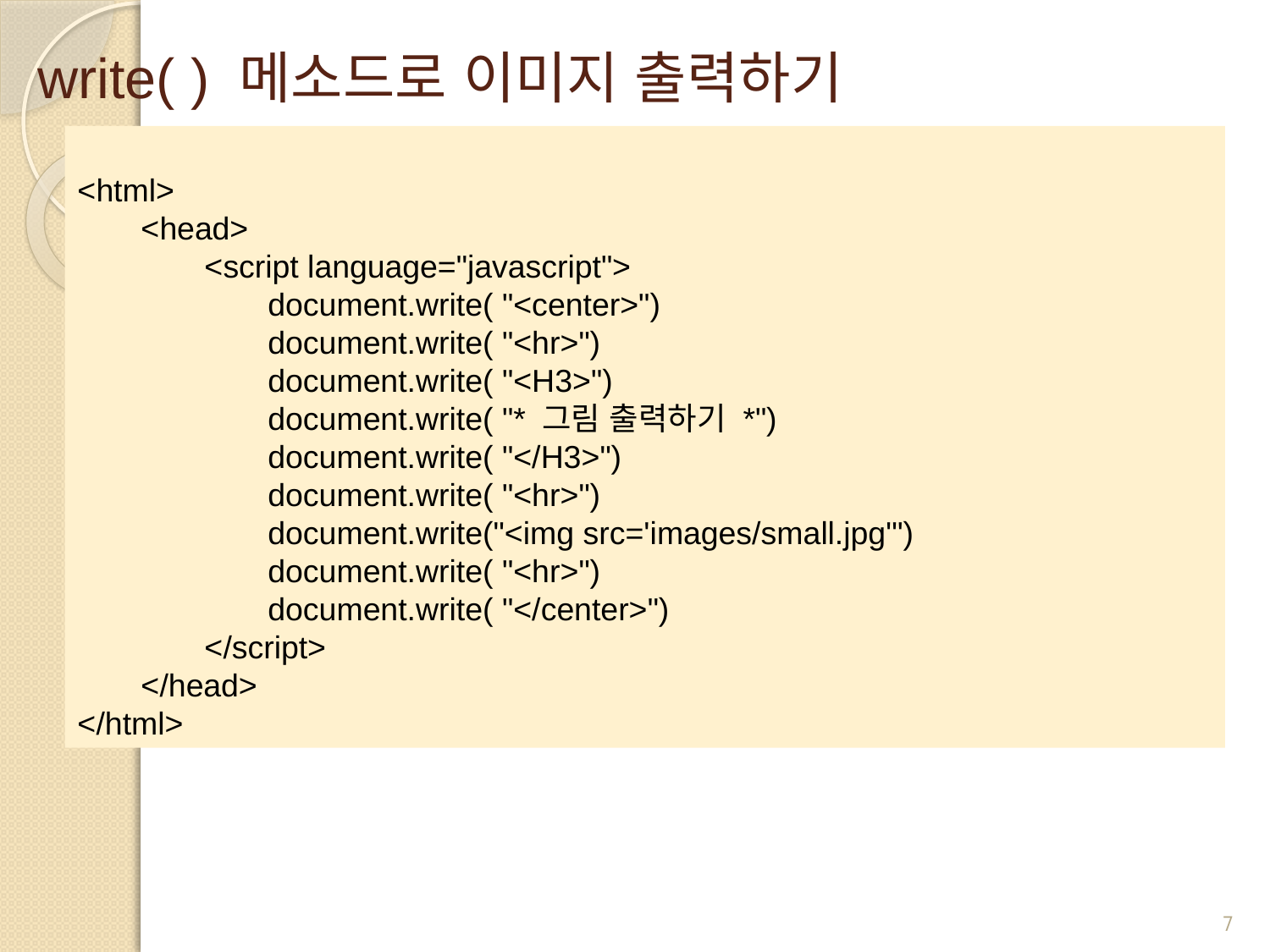

# write( ) 메소드로 이미지 출력하기

<html>
<head>
<script language="javascript">
document.write( "<center>")
document.write( "<hr>")
document.write( "<H3>")
document.write( "* 그림 출력하기 *")
document.write( "</H3>")
document.write( "<hr>")
document.write("<img src='images/small.jpg'")
document.write( "<hr>")
document.write( "</center>")
</script>
</head>
</html>
7